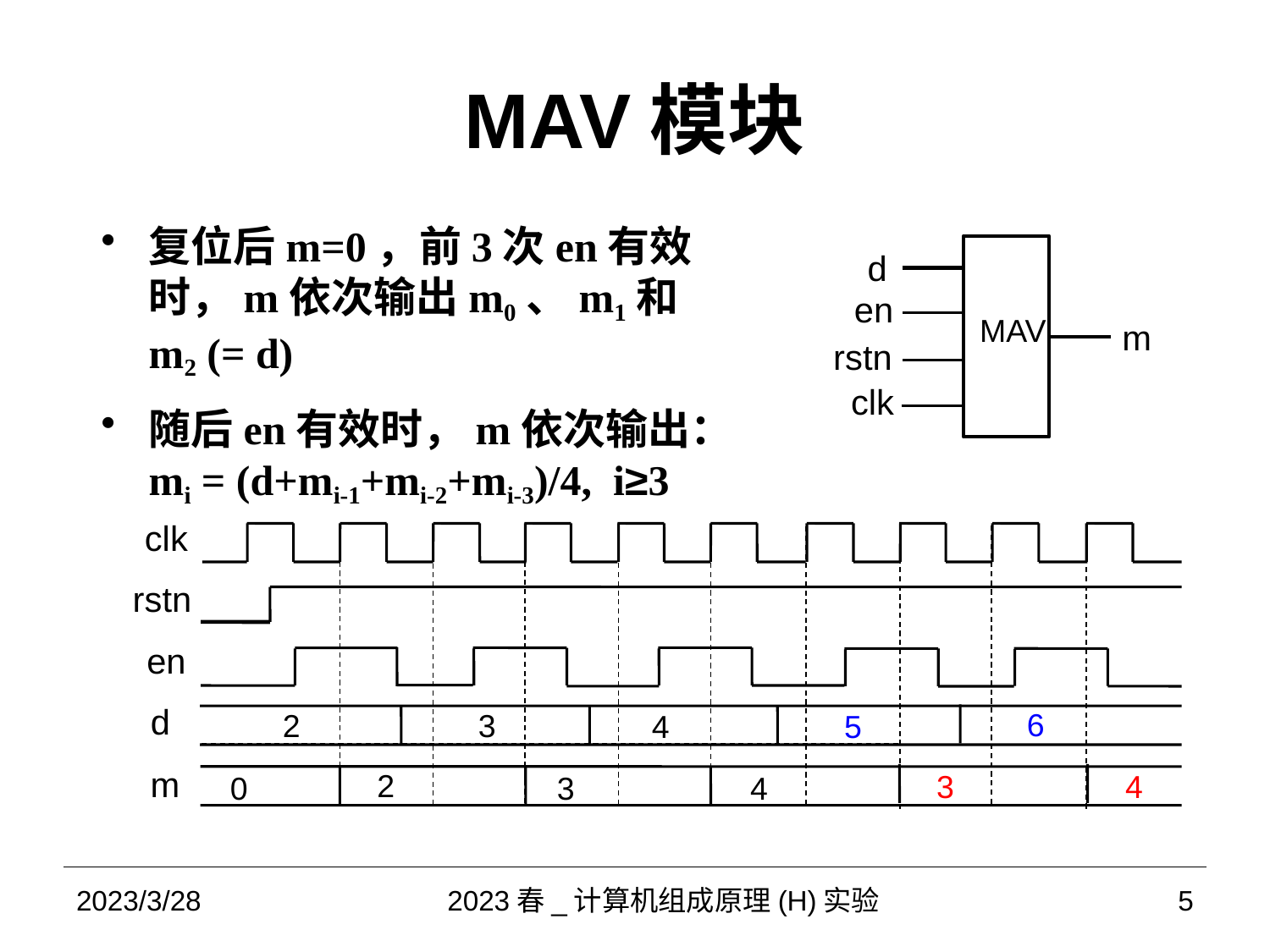

# MAV模块
复位后m=0，前3次en有效时，m依次输出m0、m1和m2 (= d)
随后en有效时，m依次输出：mi = (d+mi-1+mi-2+mi-3)/4,  i≥3

d
en
MAV
m
rstn
clk
clk

6
2
3
4
5

2
3
4
3
4
0

rstn
en
d
m
2023/3/28
2023春_计算机组成原理(H)实验
5